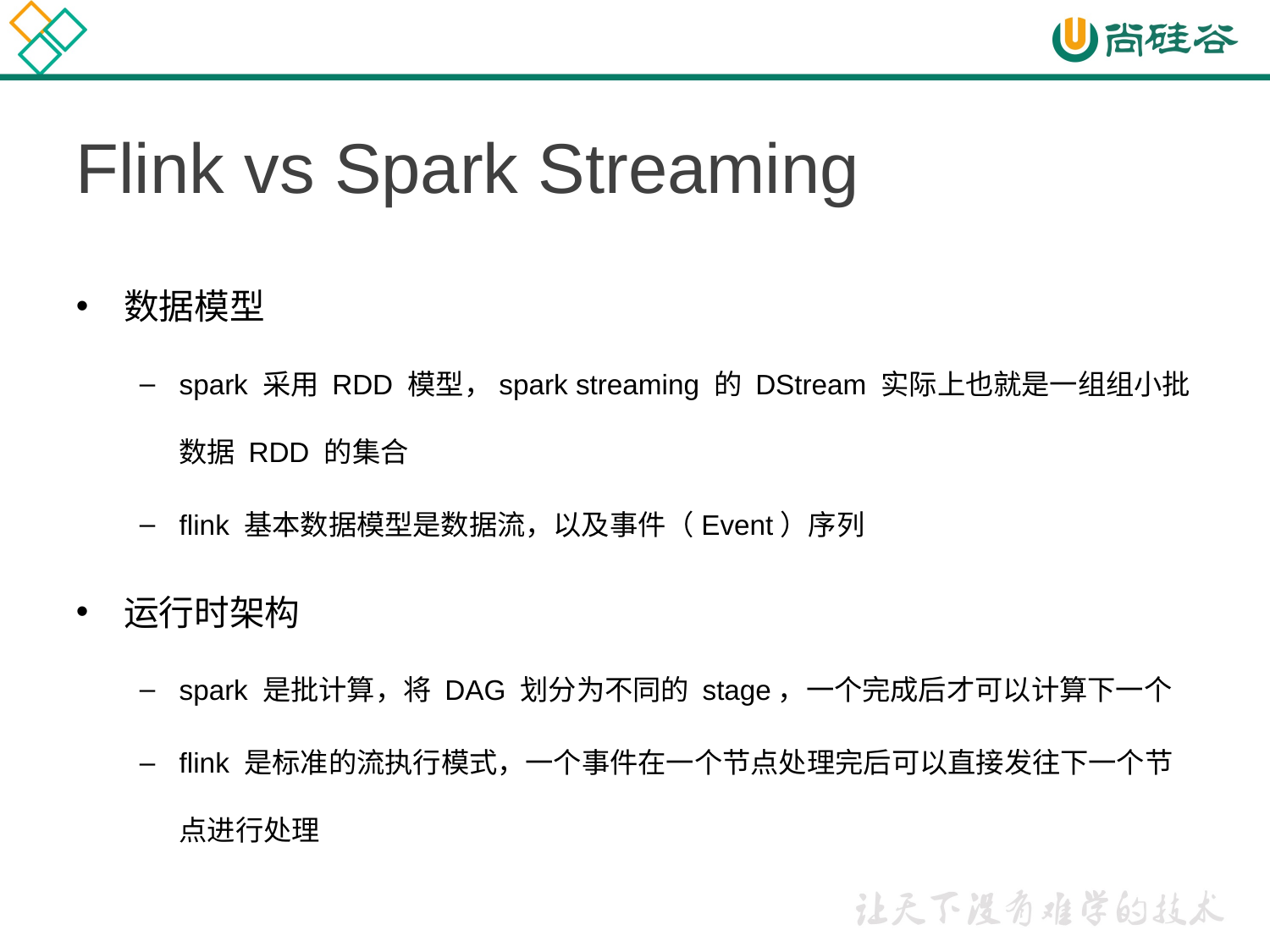

Flink vs Spark Streaming
数据模型
spark 采用 RDD 模型，spark streaming 的 DStream 实际上也就是一组组小批数据 RDD 的集合
flink 基本数据模型是数据流，以及事件（Event）序列
运行时架构
spark 是批计算，将 DAG 划分为不同的 stage，一个完成后才可以计算下一个
flink 是标准的流执行模式，一个事件在一个节点处理完后可以直接发往下一个节点进行处理